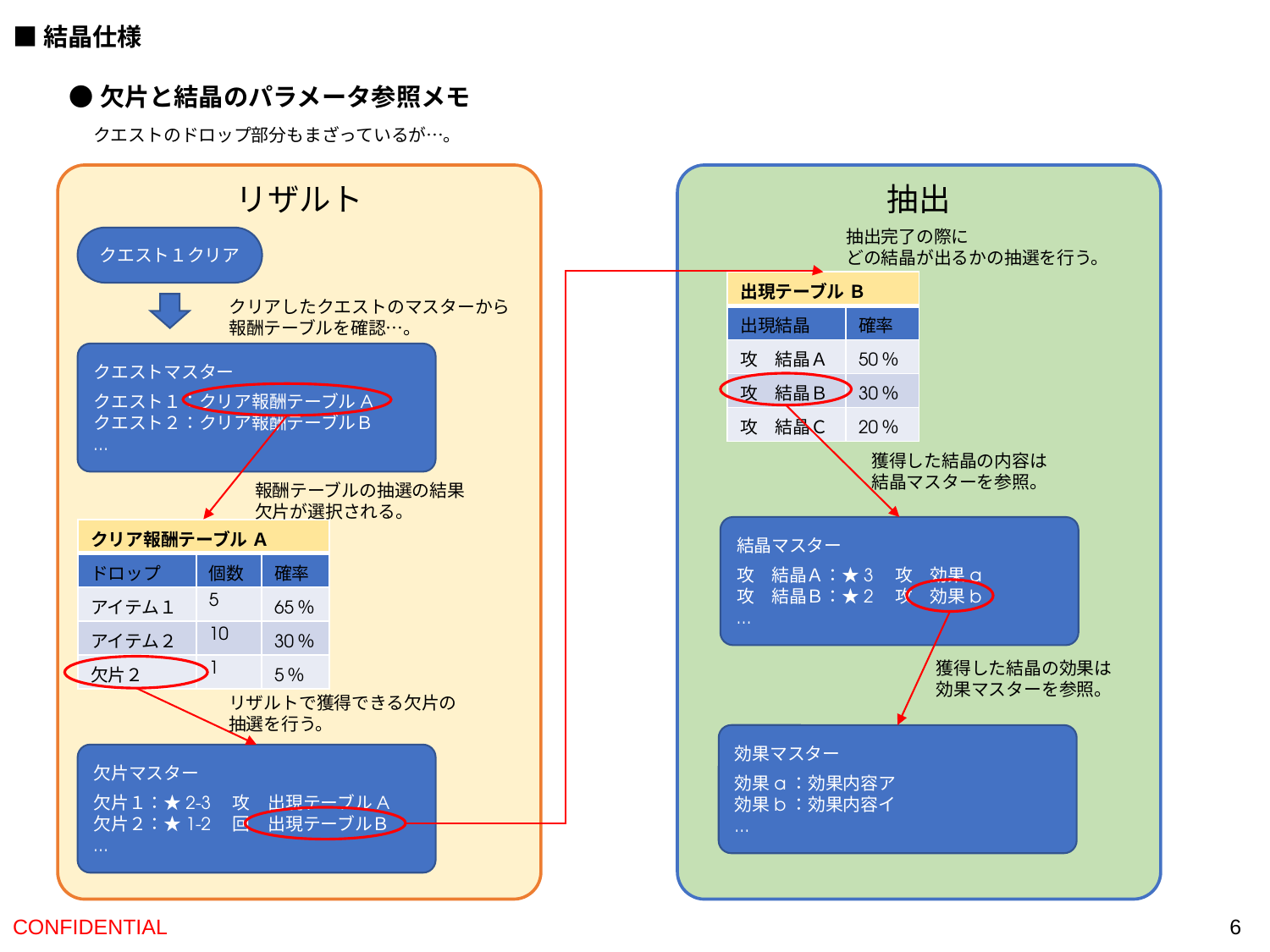

■結晶仕様
●欠片と結晶のパラメータ参照メモ
クエストのドロップ部分もまざっているが…。
リザルト
抽出
抽出完了の際に
どの結晶が出るかの抽選を行う。
クエスト１クリア
| 出現テーブル Ｂ |  |
| --- | --- |
| 出現結晶 | 確率 |
| 攻　結晶Ａ | 50％ |
| 攻　結晶Ｂ | 30％ |
| 攻　結晶Ｃ | 20％ |
クリアしたクエストのマスターから
報酬テーブルを確認…。

クエストマスター

クエスト１：クリア報酬テーブルA
クエスト２：クリア報酬テーブルＢ
…

獲得した結晶の内容は
結晶マスターを参照。
報酬テーブルの抽選の結果
欠片が選択される。
結晶マスター

攻　結晶Ａ：★3　攻　効果a
攻　結晶Ｂ：★2　攻　効果b
…
| クリア報酬テーブル Ａ |  |  |
| --- | --- | --- |
| ドロップ | 個数 | 確率 |
| アイテム１ | 5 | 65％ |
| アイテム２ | 10 | 30％ |
| 欠片２ | 1 | 5％ |

獲得した結晶の効果は
効果マスターを参照。

リザルトで獲得できる欠片の
抽選を行う。
効果マスター

効果a：効果内容ア
効果b：効果内容イ
…
欠片マスター

欠片１：★2-3　攻　出現テーブルA
欠片２：★1-2　回　出現テーブルＢ
…

6
CONFIDENTIAL